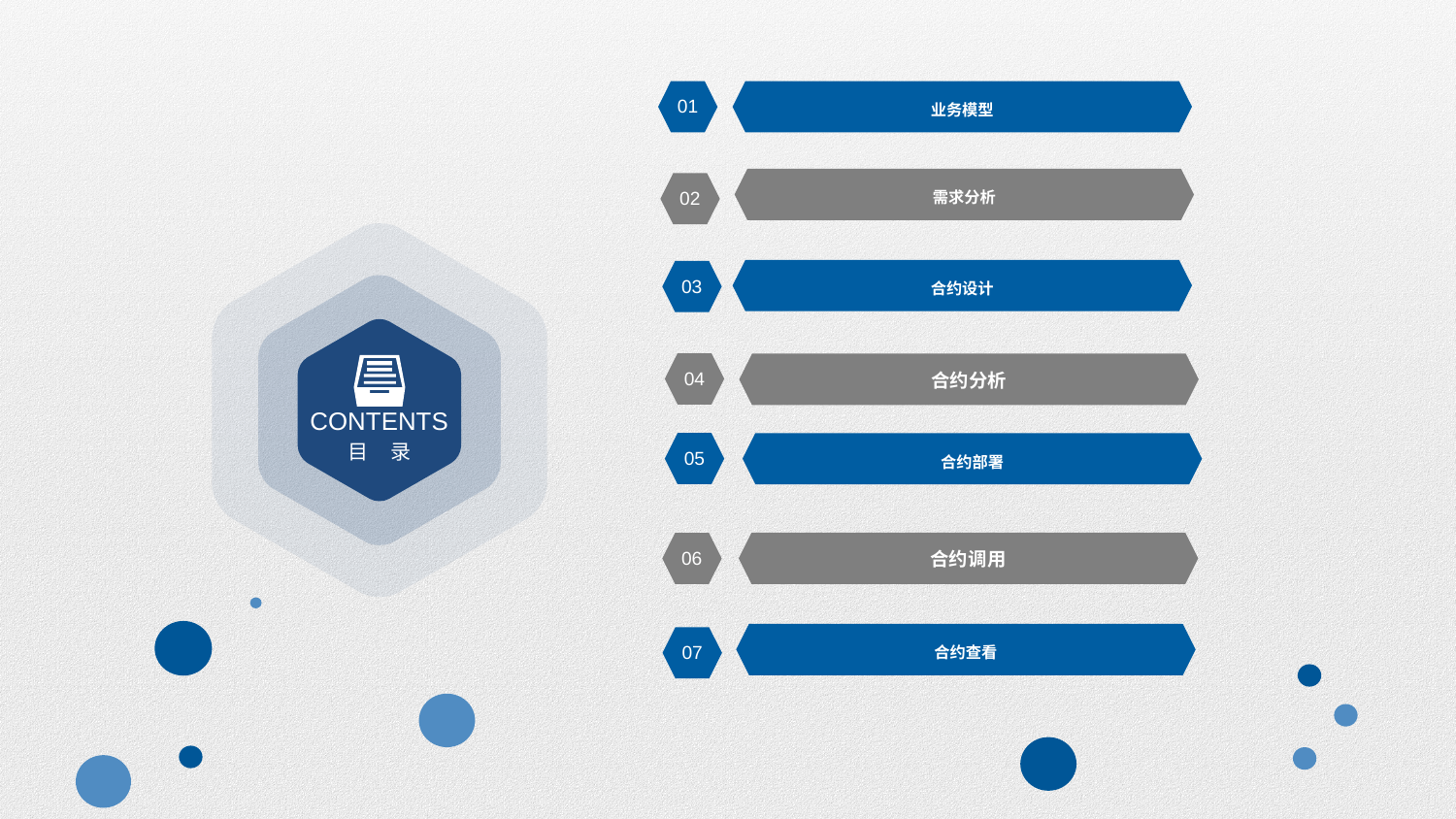

业务模型
01
需求分析
02

合约设计
03

04
合约分析

CONTENTS
目     录
05
合约部署
合约调用
06

合约查看
07